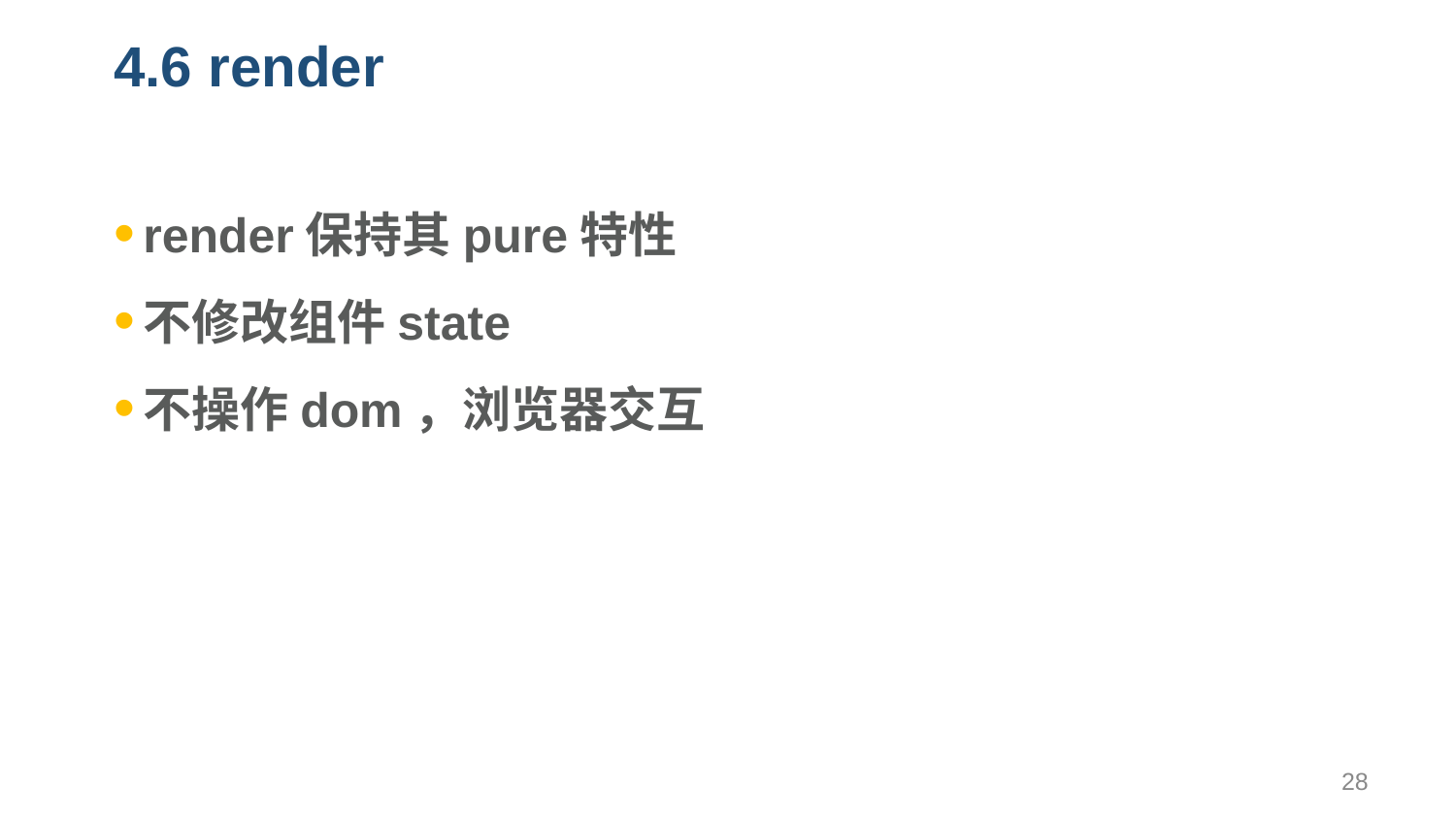

# 4.6 render
render保持其pure特性
不修改组件state
不操作dom，浏览器交互
28